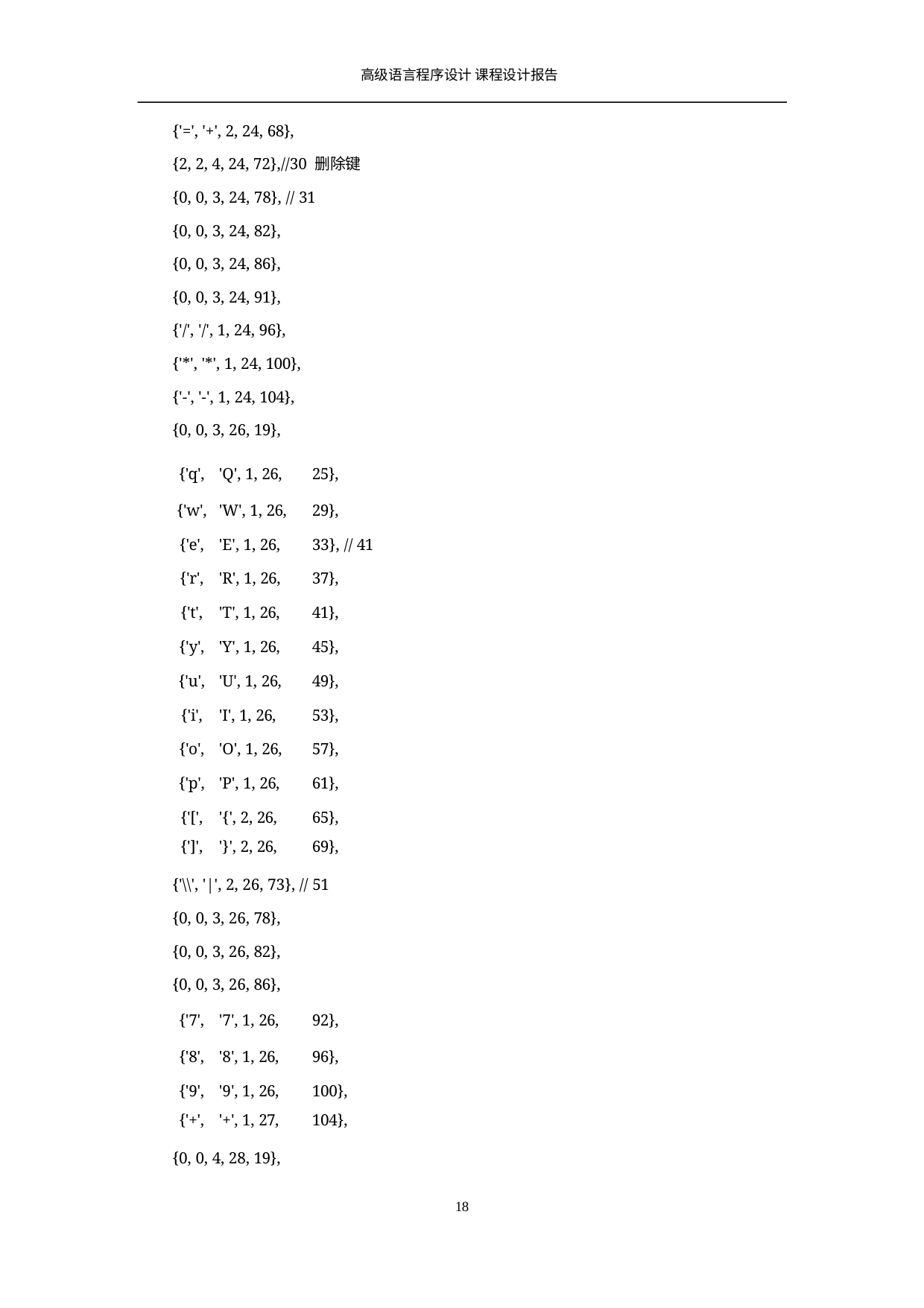

高级语言程序设计 课程设计报告

{'=', '+', 2, 24, 68},

{2, 2, 4, 24, 72},//30 删除键

{0, 0, 3, 24, 78}, // 31

{0, 0, 3, 24, 82},

{0, 0, 3, 24, 86},

{0, 0, 3, 24, 91},

{'/', '/', 1, 24, 96},

{'*', '*', 1, 24, 100},

{'-', '-', 1, 24, 104},

{0, 0, 3, 26, 19},
| {'q', | 'Q', 1, 26, | 25}, |
| --- | --- | --- |
| {'w', | 'W', 1, 26, | 29}, |
| {'e', | 'E', 1, 26, | 33}, // 41 |
| {'r', | 'R', 1, 26, | 37}, |
| {'t', | 'T', 1, 26, | 41}, |
| {'y', | 'Y', 1, 26, | 45}, |
| {'u', | 'U', 1, 26, | 49}, |
| {'i', | 'I', 1, 26, | 53}, |
| {'o', | 'O', 1, 26, | 57}, |
| {'p', | 'P', 1, 26, | 61}, |
| {'[', | '{', 2, 26, | 65}, |
| {']', | '}', 2, 26, | 69}, |
{'\\', '|', 2, 26, 73}, // 51

{0, 0, 3, 26, 78},

{0, 0, 3, 26, 82},

{0, 0, 3, 26, 86},
| {'7', | '7', 1, 26, | 92}, |
| --- | --- | --- |
| {'8', | '8', 1, 26, | 96}, |
| {'9', | '9', 1, 26, | 100}, |
| {'+', | '+', 1, 27, | 104}, |
{0, 0, 4, 28, 19},
18